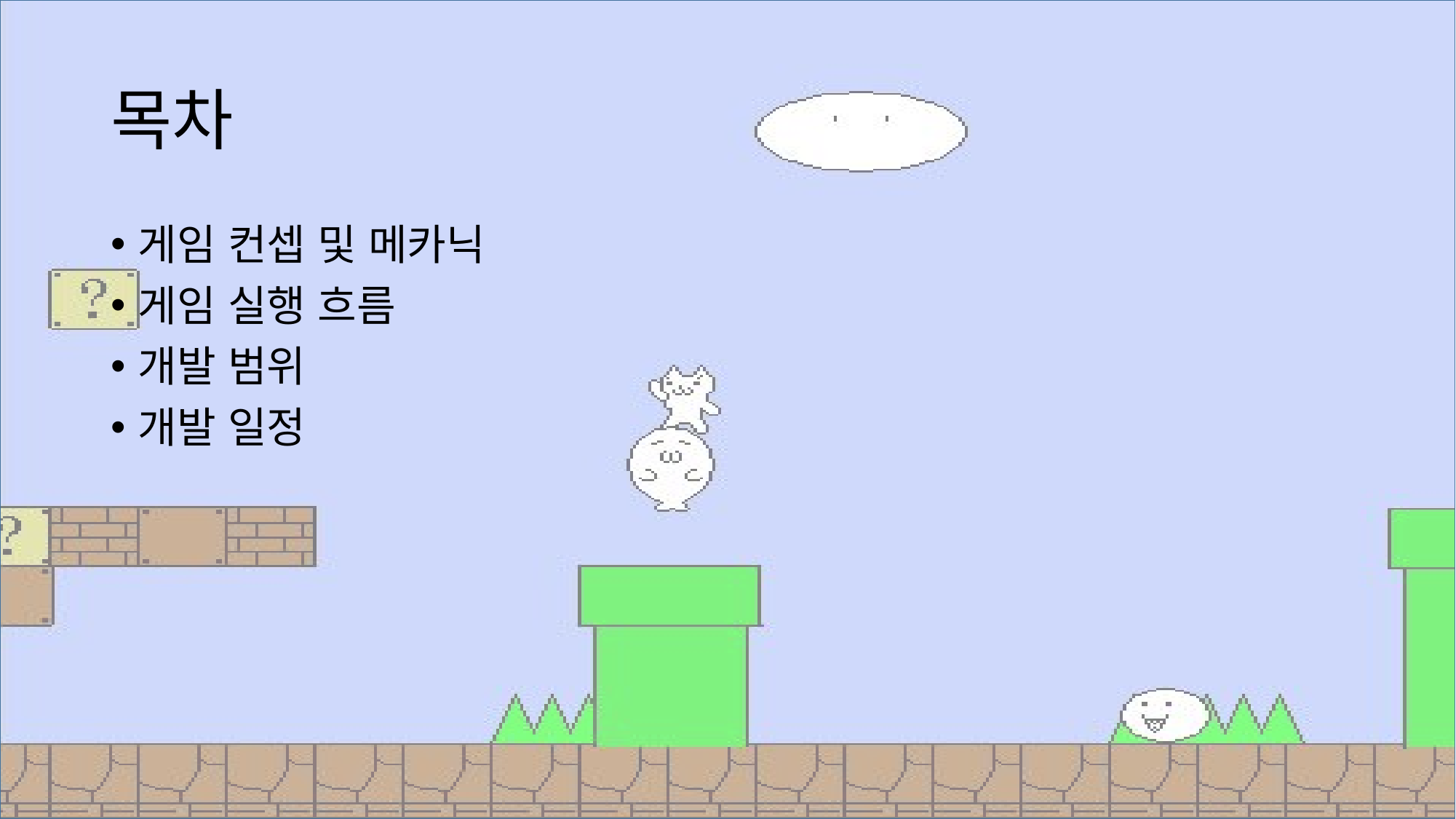

# 목차
게임 컨셉 및 메카닉
게임 실행 흐름
개발 범위
개발 일정